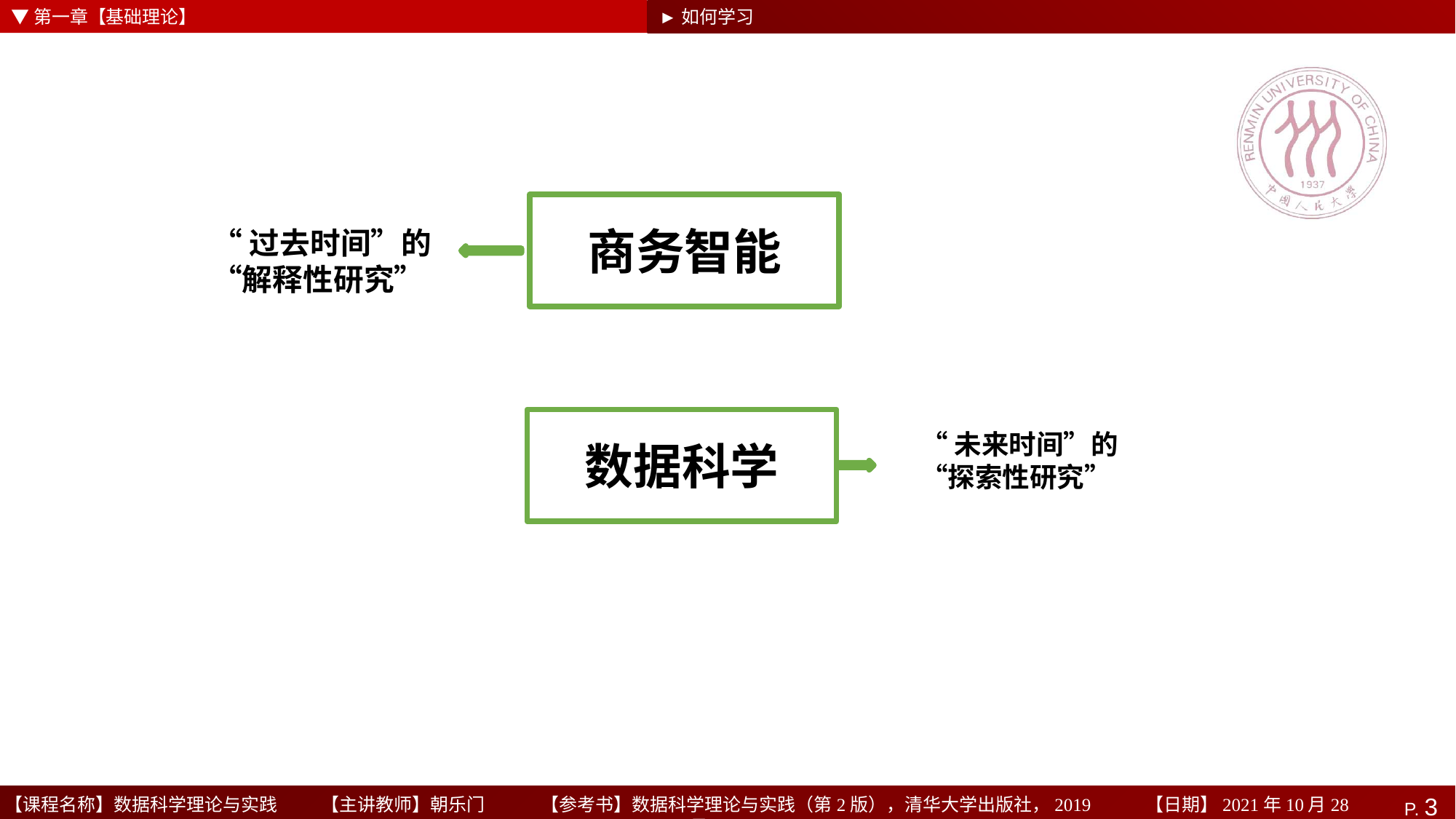

▼第一章【基础理论】
►如何学习
商务智能
“过去时间”的“解释性研究”

数据科学
“未来时间”的“探索性研究”